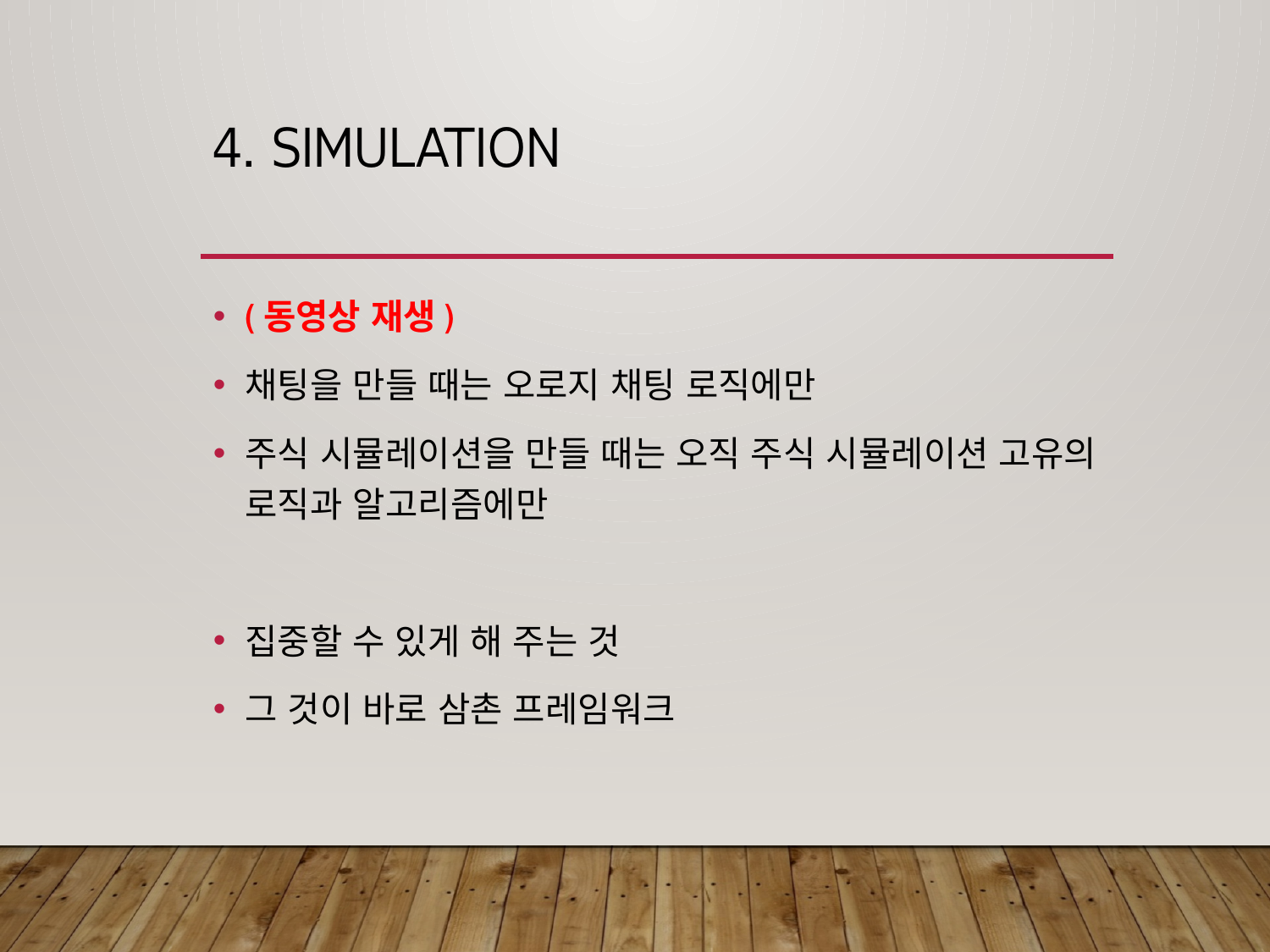

# 4. Simulation
(동영상 재생)
채팅을 만들 때는 오로지 채팅 로직에만
주식 시뮬레이션을 만들 때는 오직 주식 시뮬레이션 고유의 로직과 알고리즘에만

집중할 수 있게 해 주는 것
그 것이 바로 삼촌 프레임워크